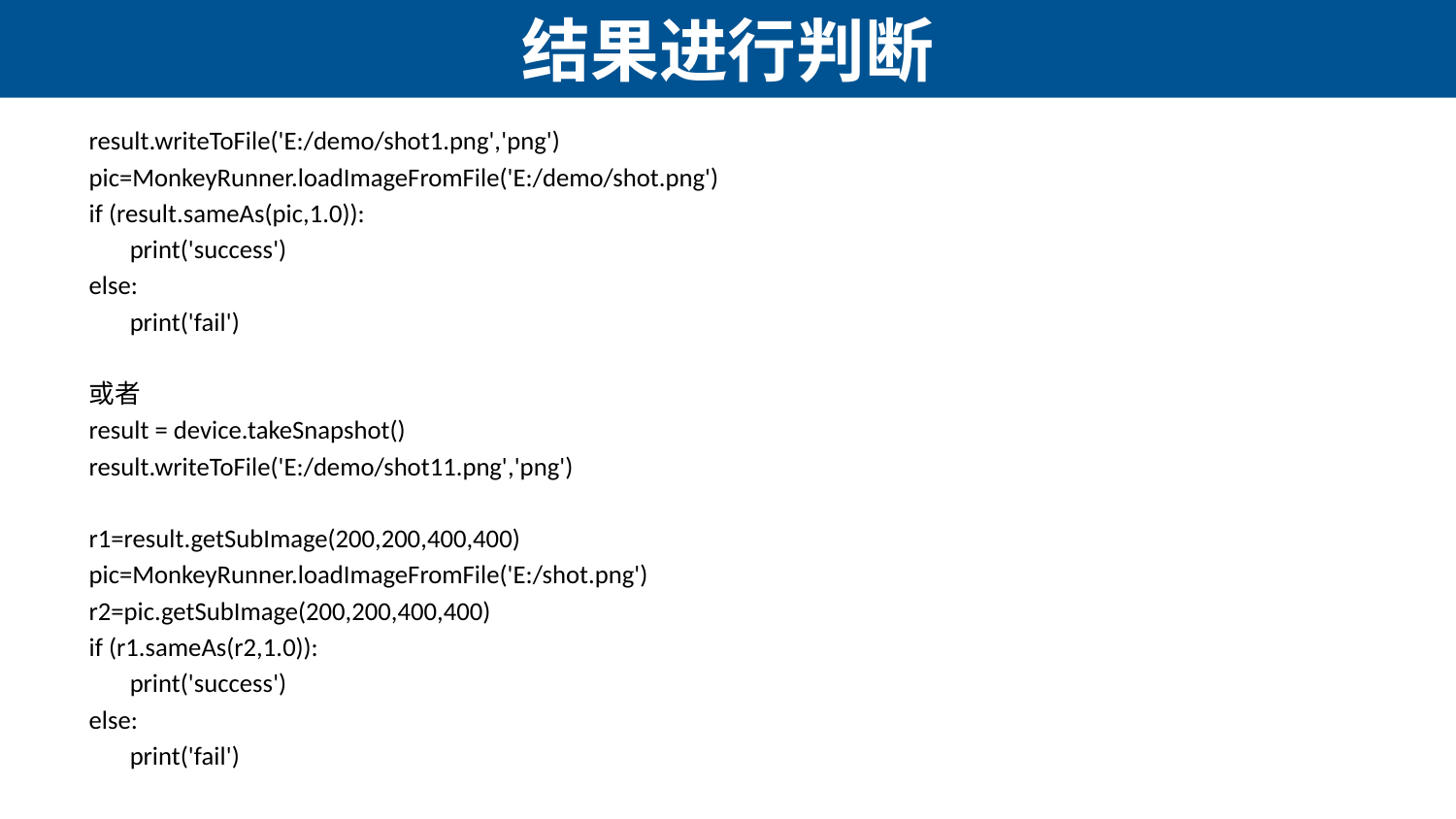

# 结果进行判断
result.writeToFile('E:/demo/shot1.png','png')
pic=MonkeyRunner.loadImageFromFile('E:/demo/shot.png')
if (result.sameAs(pic,1.0)):
       print('success')
else:
       print('fail')

或者
result = device.takeSnapshot()
result.writeToFile('E:/demo/shot11.png','png')

r1=result.getSubImage(200,200,400,400)
pic=MonkeyRunner.loadImageFromFile('E:/shot.png')
r2=pic.getSubImage(200,200,400,400)
if (r1.sameAs(r2,1.0)):
       print('success')
else:
       print('fail')